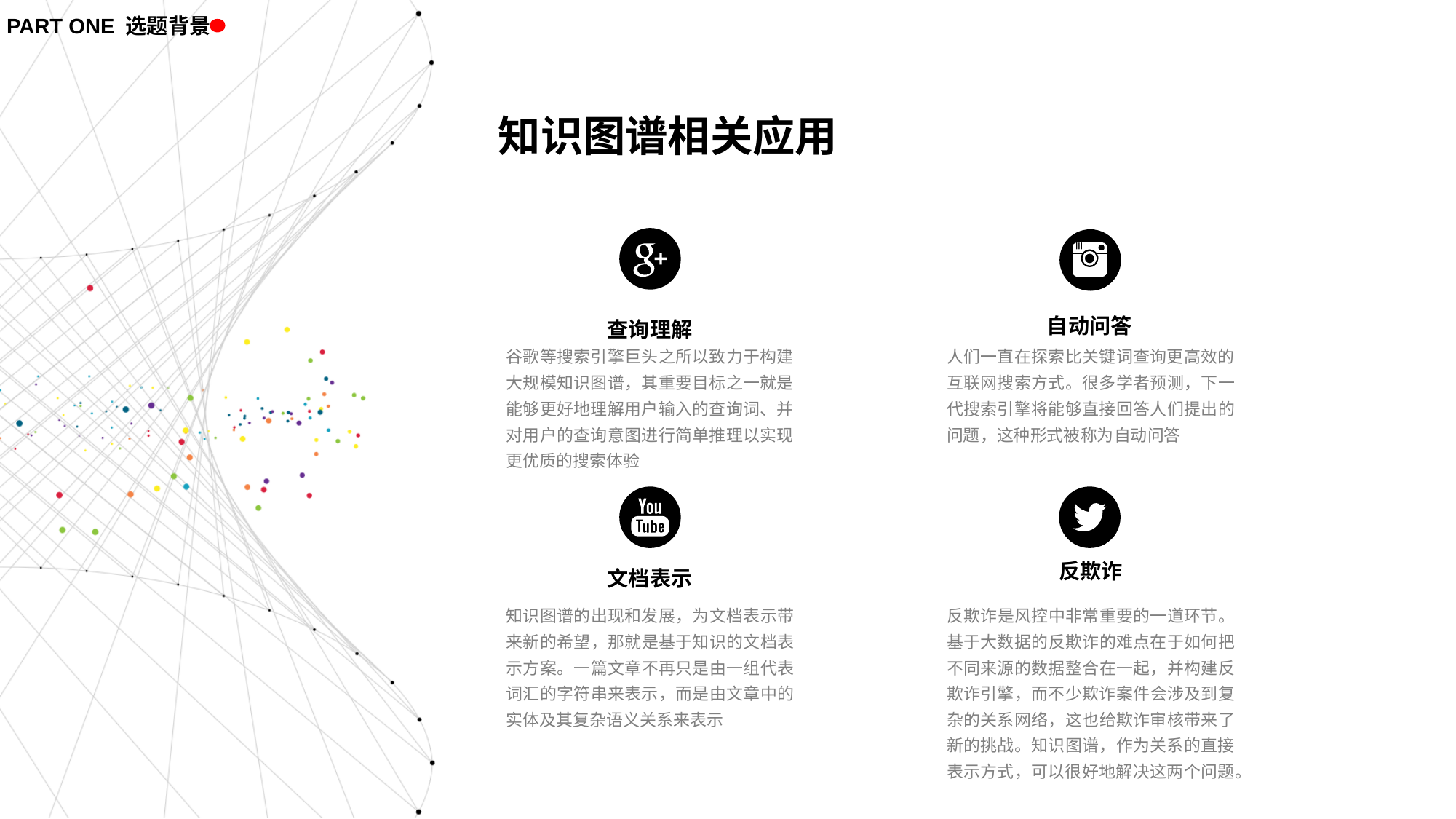

PART ONE 选题背景

知识图谱相关应用

自动问答
查询理解
谷歌等搜索引擎巨头之所以致力于构建大规模知识图谱，其重要目标之一就是能够更好地理解用户输入的查询词、并对用户的查询意图进行简单推理以实现更优质的搜索体验
人们一直在探索比关键词查询更高效的互联网搜索方式。很多学者预测，下一代搜索引擎将能够直接回答人们提出的问题，这种形式被称为自动问答

反欺诈
文档表示
知识图谱的出现和发展，为文档表示带来新的希望，那就是基于知识的文档表示方案。一篇文章不再只是由一组代表词汇的字符串来表示，而是由文章中的实体及其复杂语义关系来表示
反欺诈是风控中非常重要的一道环节。基于大数据的反欺诈的难点在于如何把不同来源的数据整合在一起，并构建反欺诈引擎，而不少欺诈案件会涉及到复杂的关系网络，这也给欺诈审核带来了新的挑战。知识图谱，作为关系的直接表示方式，可以很好地解决这两个问题。